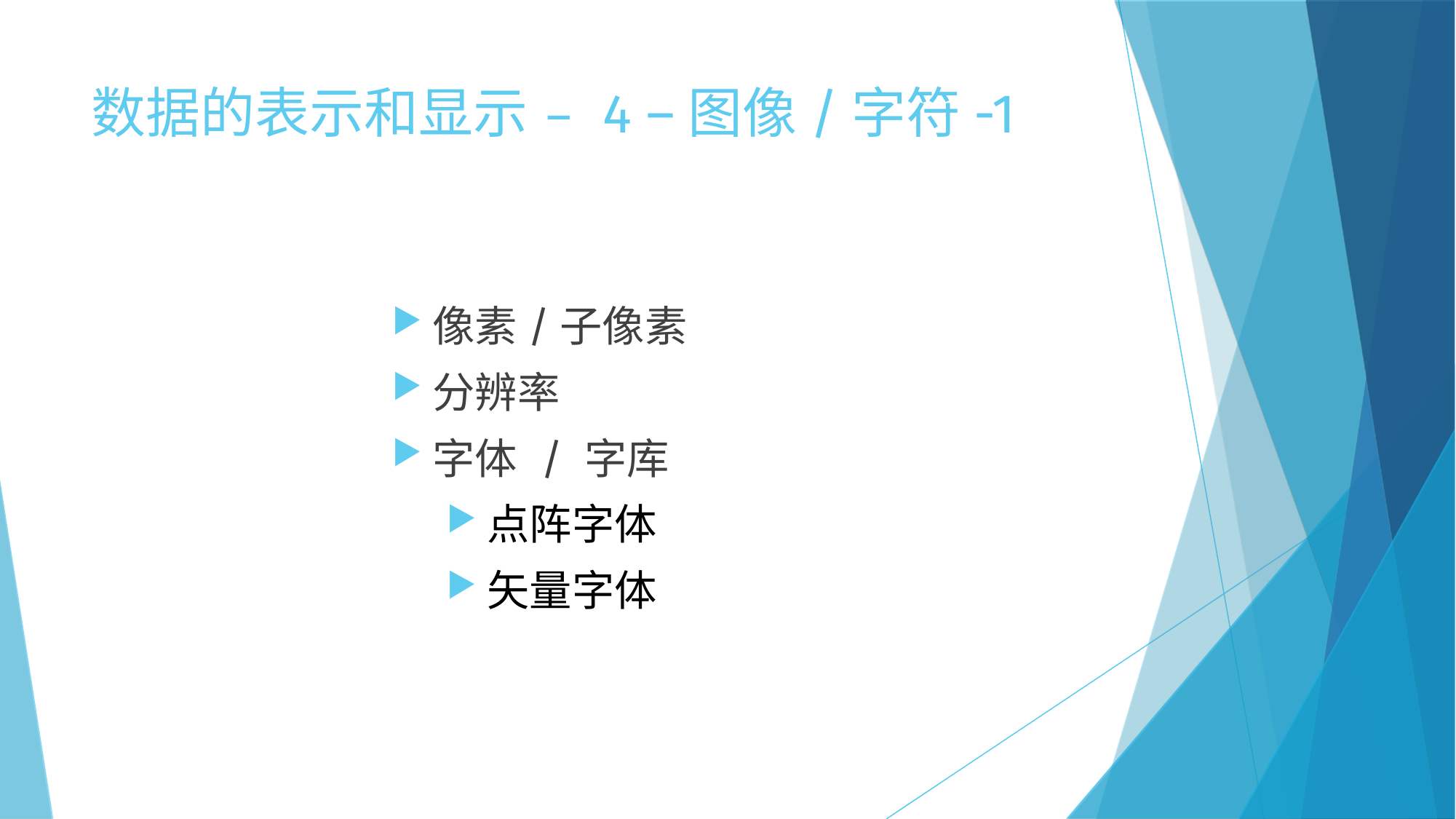

数据的表示和显示 – 4 –图像/字符-1

像素/子像素
分辨率
字体 / 字库
点阵字体
矢量字体